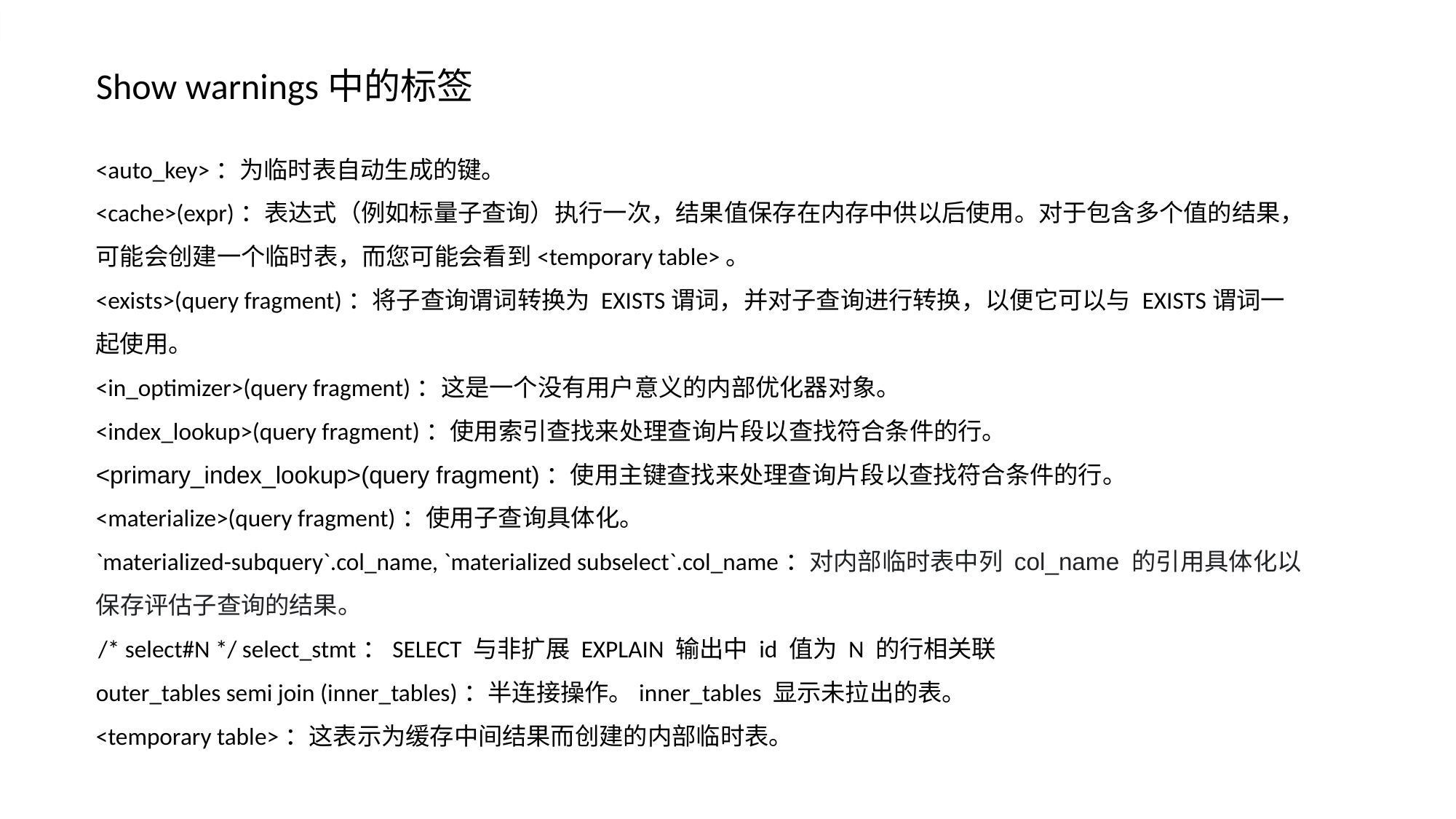

# Show warnings中的标签
<auto_key>：为临时表自动生成的键。
<cache>(expr)：表达式（例如标量子查询）执行一次，结果值保存在内存中供以后使用。对于包含多个值的结果，可能会创建一个临时表，而您可能会看到<temporary table>。
<exists>(query fragment)：将子查询谓词转换为 EXISTS谓词，并对子查询进行转换，以便它可以与 EXISTS谓词一起使用。
<in_optimizer>(query fragment)：这是一个没有用户意义的内部优化器对象。
<index_lookup>(query fragment)：使用索引查找来处理查询片段以查找符合条件的行。
<primary_index_lookup>(query fragment)：使用主键查找来处理查询片段以查找符合条件的行。
<materialize>(query fragment)：使用子查询具体化。
`materialized-subquery`.col_name, `materialized subselect`.col_name：对内部临时表中列 col_name 的引用具体化以保存评估子查询的结果。
 /* select#N */ select_stmt：SELECT 与非扩展 EXPLAIN 输出中 id 值为 N 的行相关联
outer_tables semi join (inner_tables)：半连接操作。inner_tables 显示未拉出的表。
<temporary table>：这表示为缓存中间结果而创建的内部临时表。